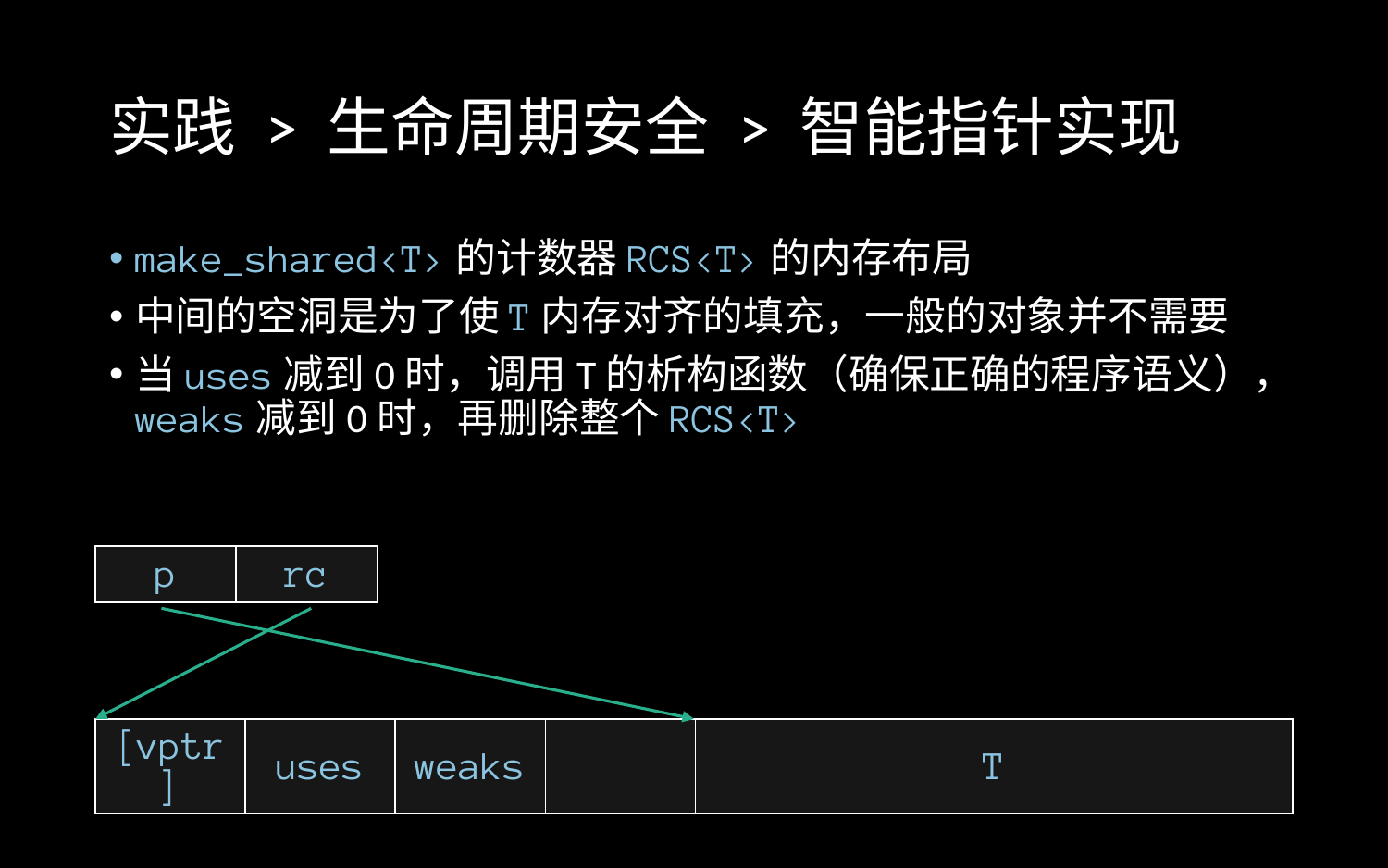

# 实践 > 生命周期安全 > 智能指针实现
make_shared<T>的计数器RCS<T>的内存布局
中间的空洞是为了使T内存对齐的填充，一般的对象并不需要
当uses减到0时，调用T的析构函数（确保正确的程序语义），weaks减到0时，再删除整个RCS<T>
| p | rc |
| --- | --- |
| [vptr] | uses | weaks |  | T |
| --- | --- | --- | --- | --- |